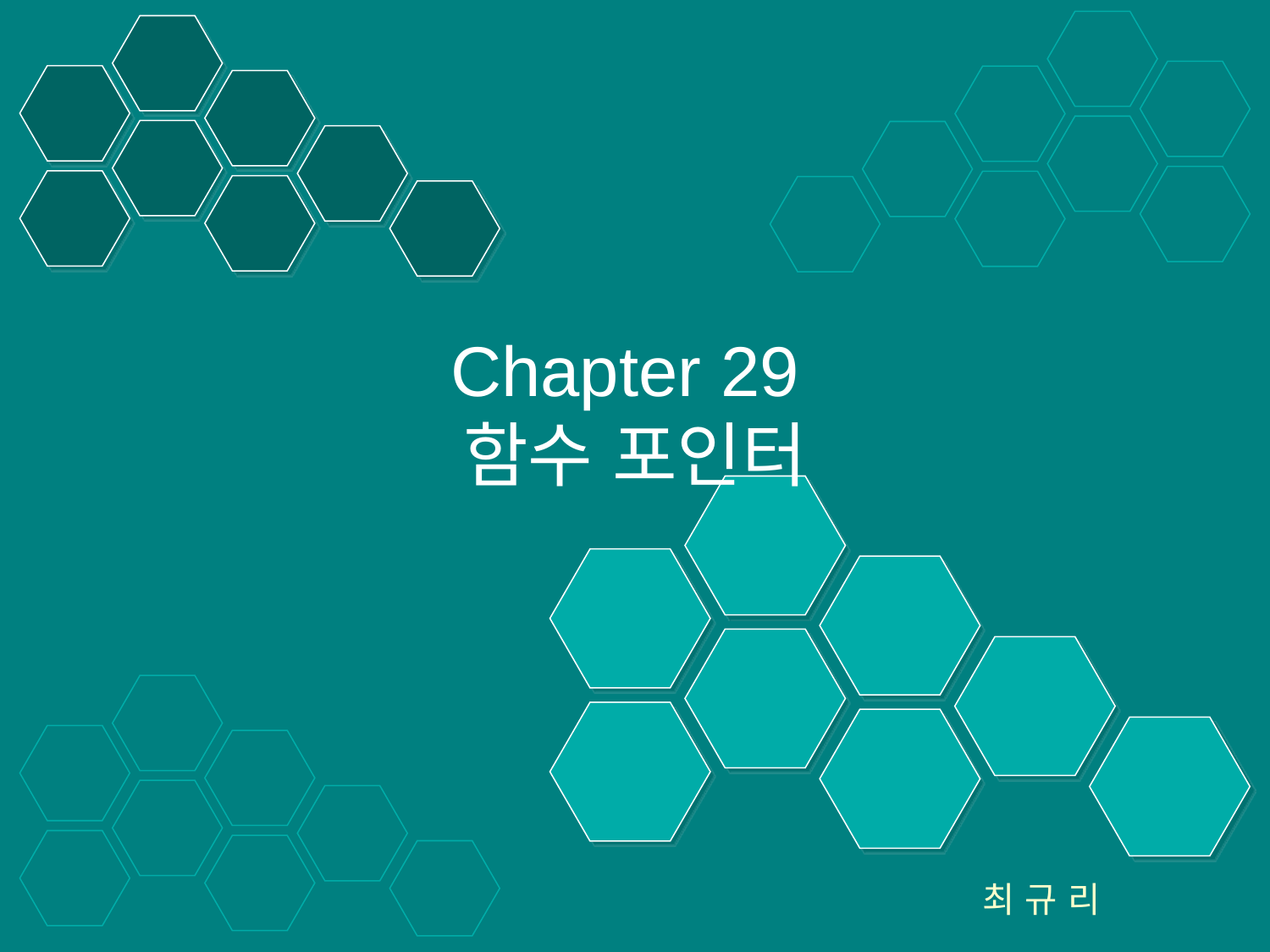

# Chapter 29 함수 포인터
최 규 리